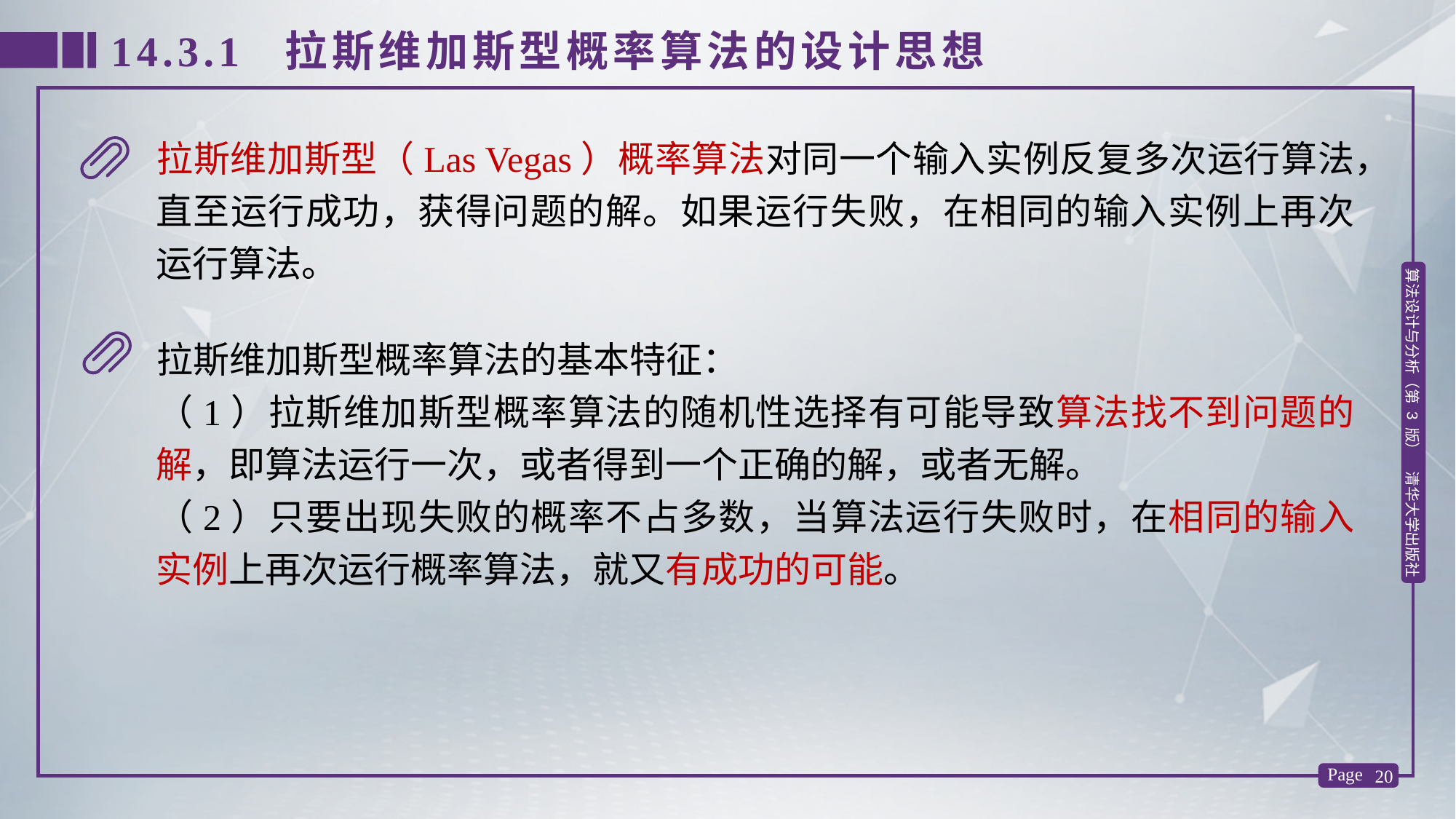

14.3.1  拉斯维加斯型概率算法的设计思想
拉斯维加斯型（Las Vegas）概率算法对同一个输入实例反复多次运行算法，直至运行成功，获得问题的解。如果运行失败，在相同的输入实例上再次运行算法。

拉斯维加斯型概率算法的基本特征：
（1）拉斯维加斯型概率算法的随机性选择有可能导致算法找不到问题的解，即算法运行一次，或者得到一个正确的解，或者无解。
（2）只要出现失败的概率不占多数，当算法运行失败时，在相同的输入实例上再次运行概率算法，就又有成功的可能。